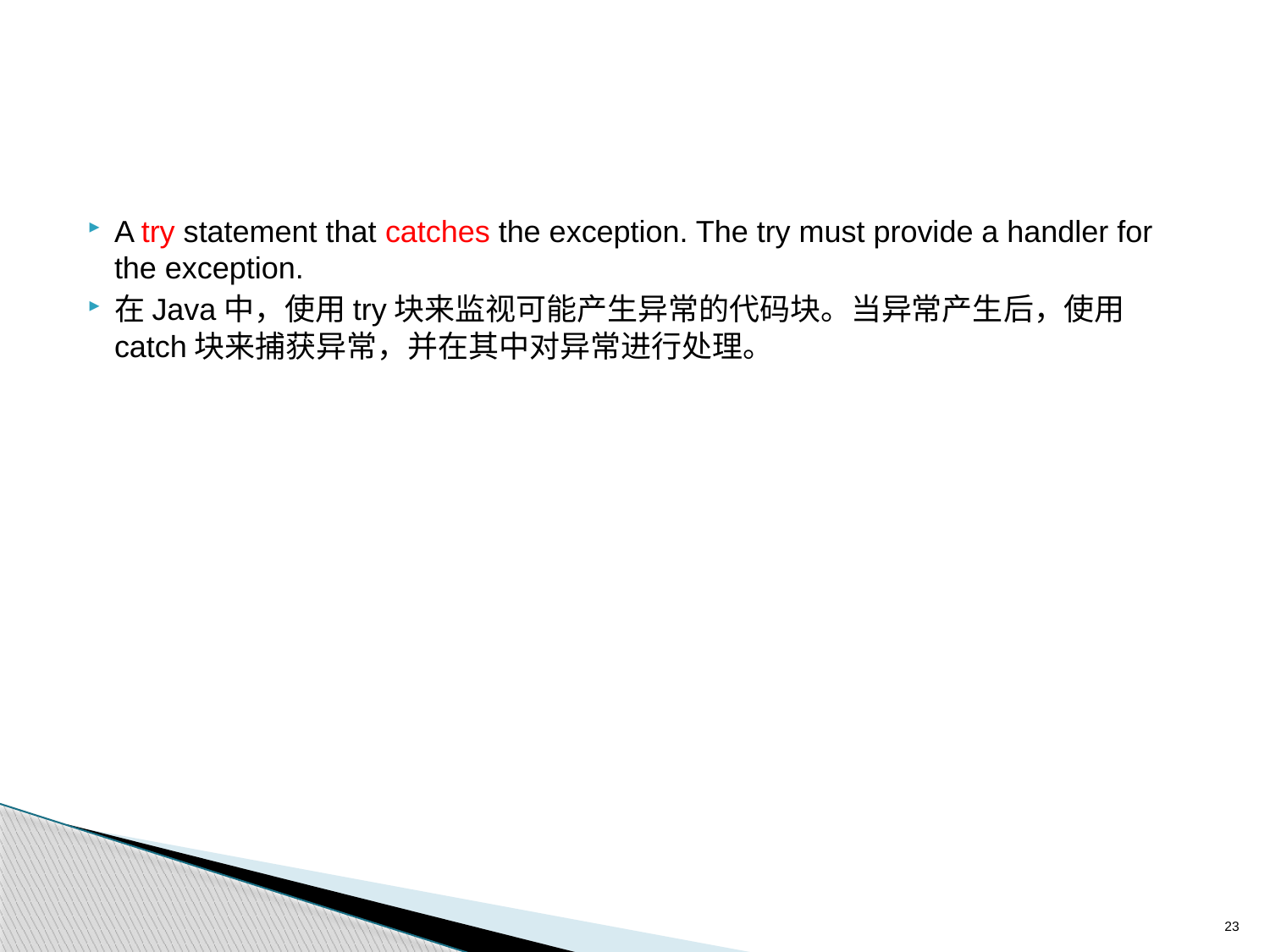

#
A try statement that catches the exception. The try must provide a handler for the exception.
在Java中，使用try块来监视可能产生异常的代码块。当异常产生后，使用catch块来捕获异常，并在其中对异常进行处理。

23